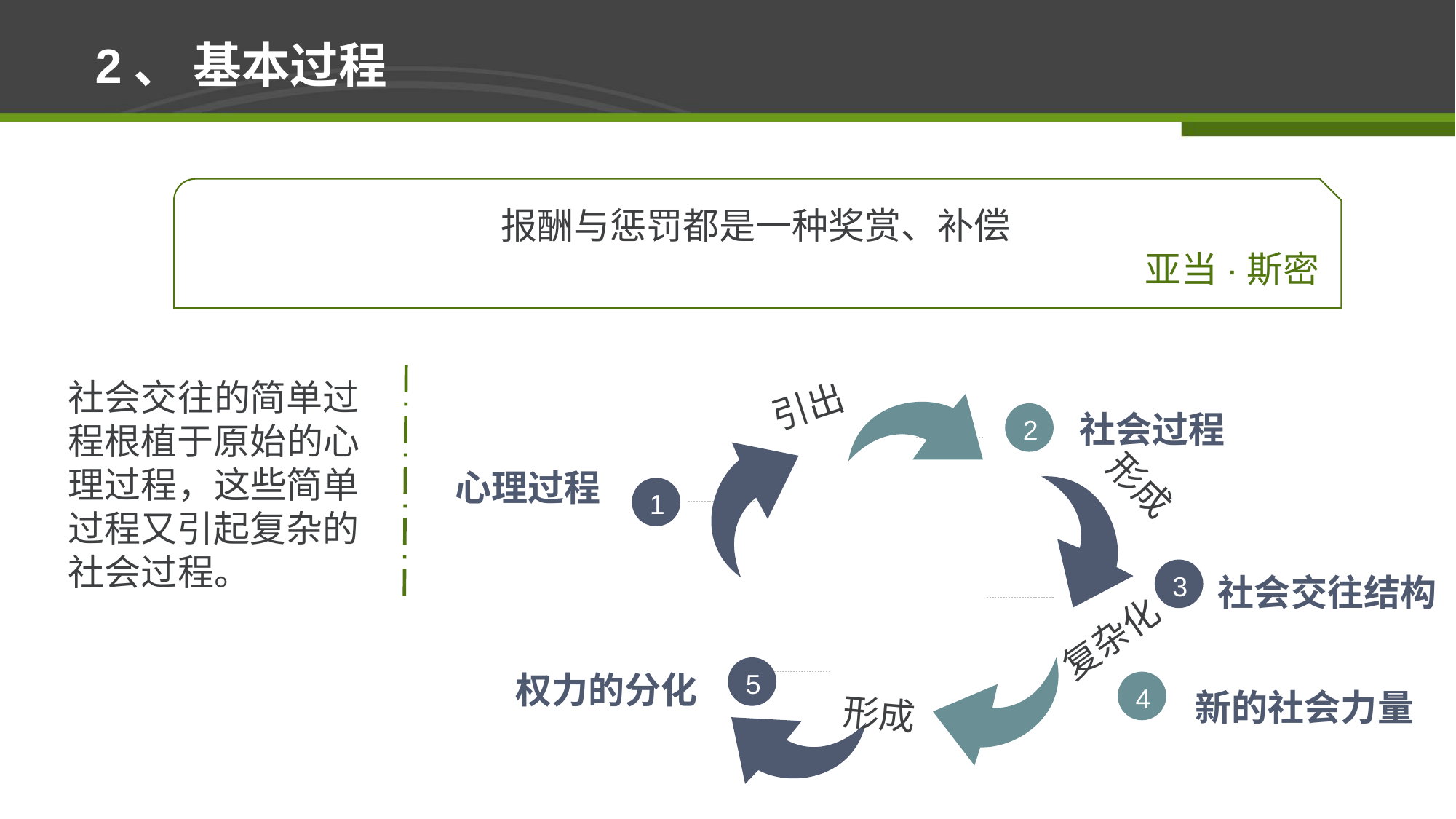

2、 基本过程
报酬与惩罚都是一种奖赏、补偿
亚当·斯密
社会交往的简单过程根植于原始的心理过程，这些简单过程又引起复杂的社会过程。
引出
社会过程

2
心理过程

形成
1

社会交往结构
3
复杂化
权力的分化
5
新的社会力量
4

形成